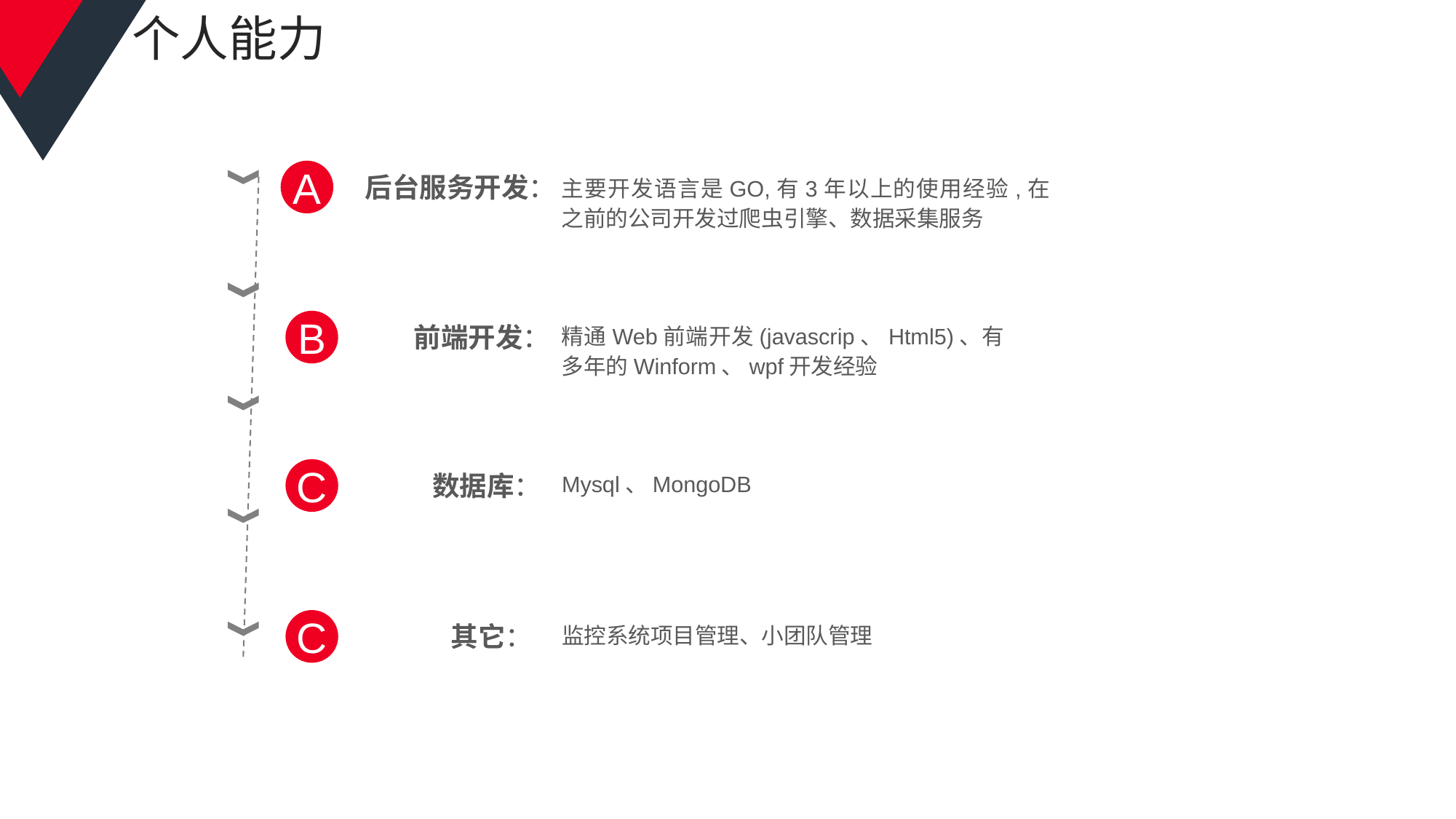

# 个人能力
A
后台服务开发：
主要开发语言是GO,有3年以上的使用经验,在之前的公司开发过爬虫引擎、数据采集服务

1
B
      前端开发：
精通Web前端开发(javascrip、Html5)、有多年的Winform、wpf开发经验

C
         数据库：
Mysql、MongoDB

C
            其它：
监控系统项目管理、小团队管理